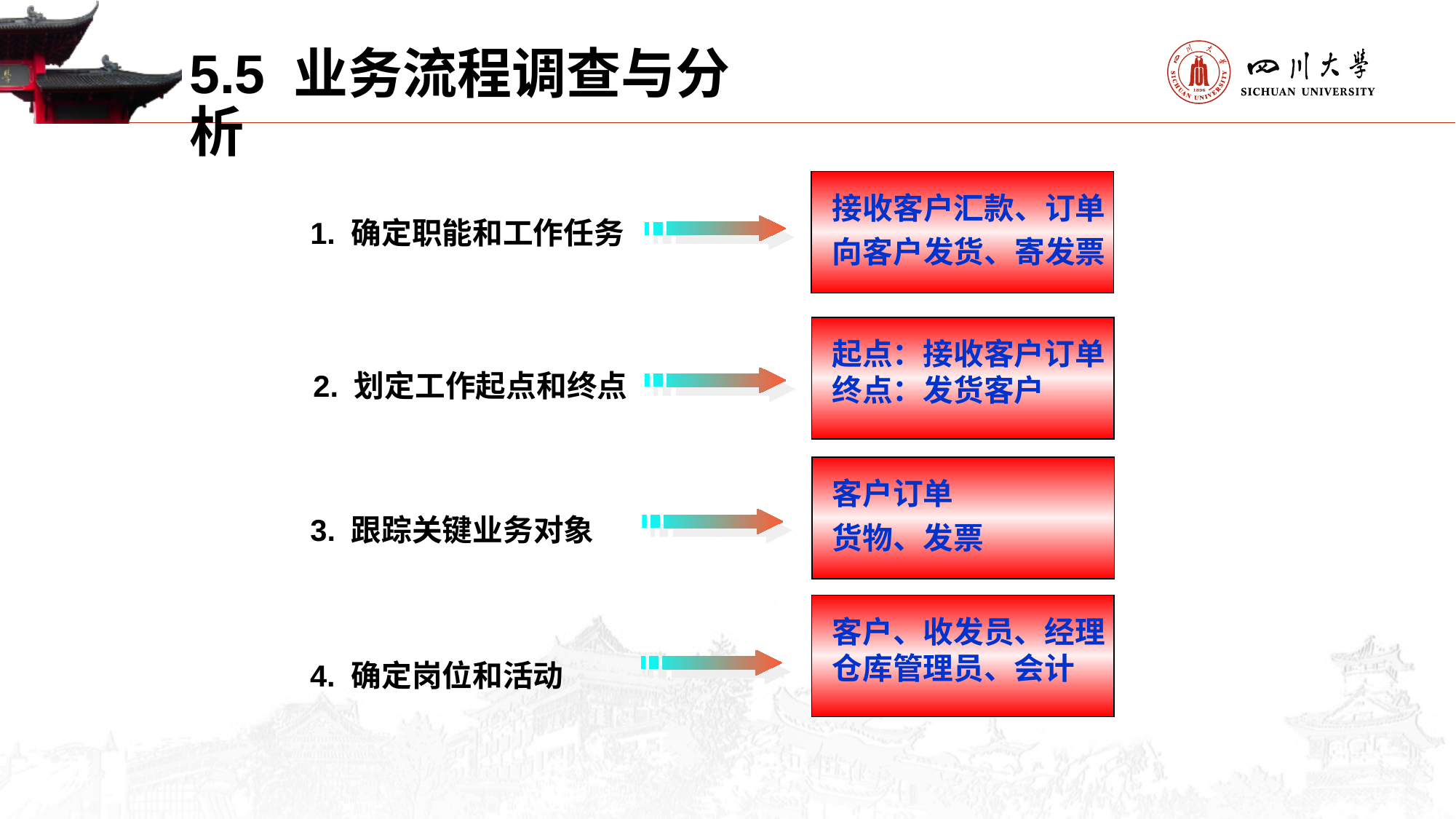

5.5 业务流程调查与分析

 接收客户汇款、订单
 向客户发货、寄发票
1.	确定职能和工作任务

起点：接收客户订单终点：发货客户
2.	划定工作起点和终点

客户订单
货物、发票
3.	跟踪关键业务对象

客户、收发员、经理仓库管理员、会计
4.	确定岗位和活动